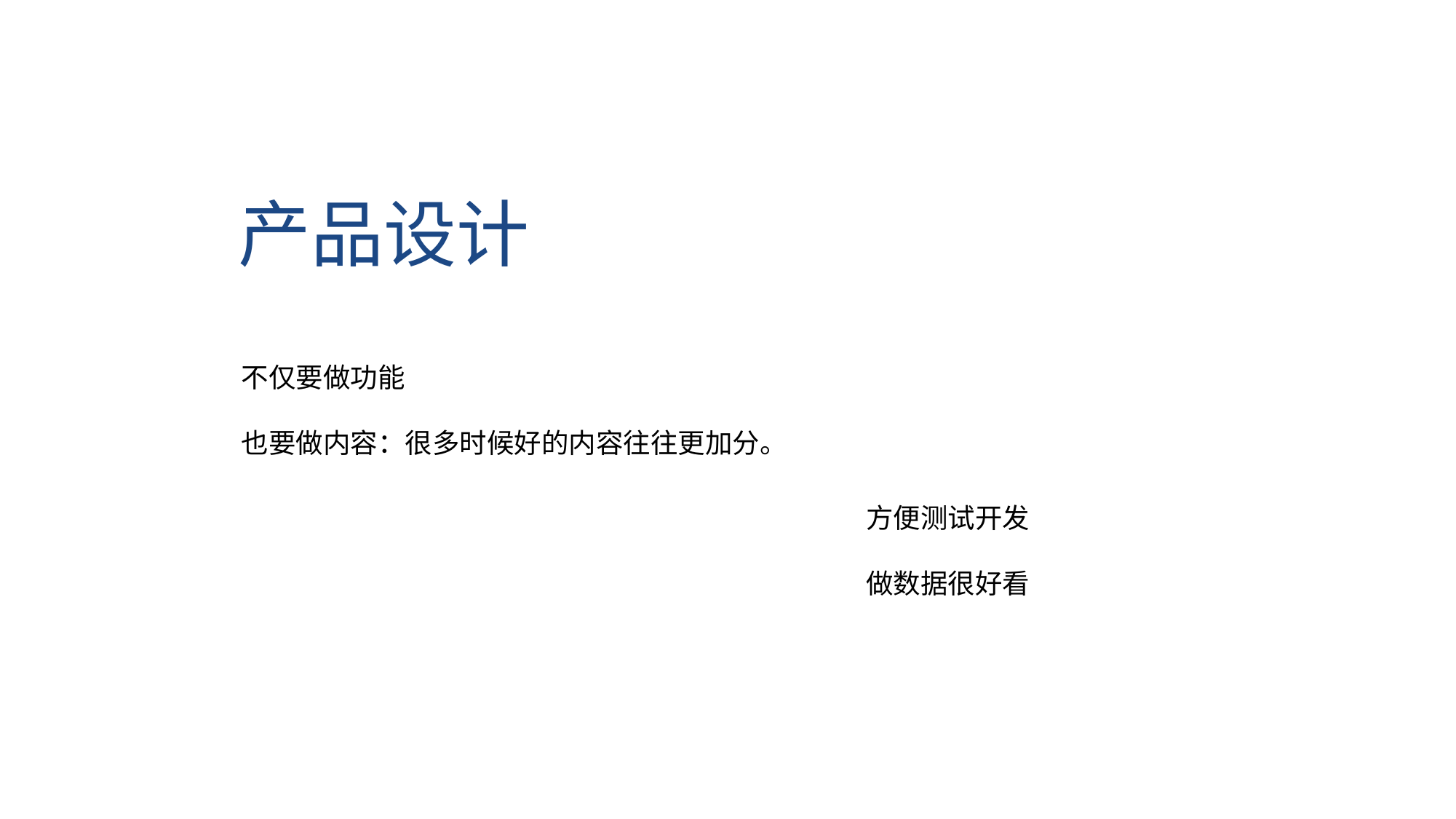

产品设计
不仅要做功能

也要做内容：很多时候好的内容往往更加分。
方便测试开发

做数据很好看